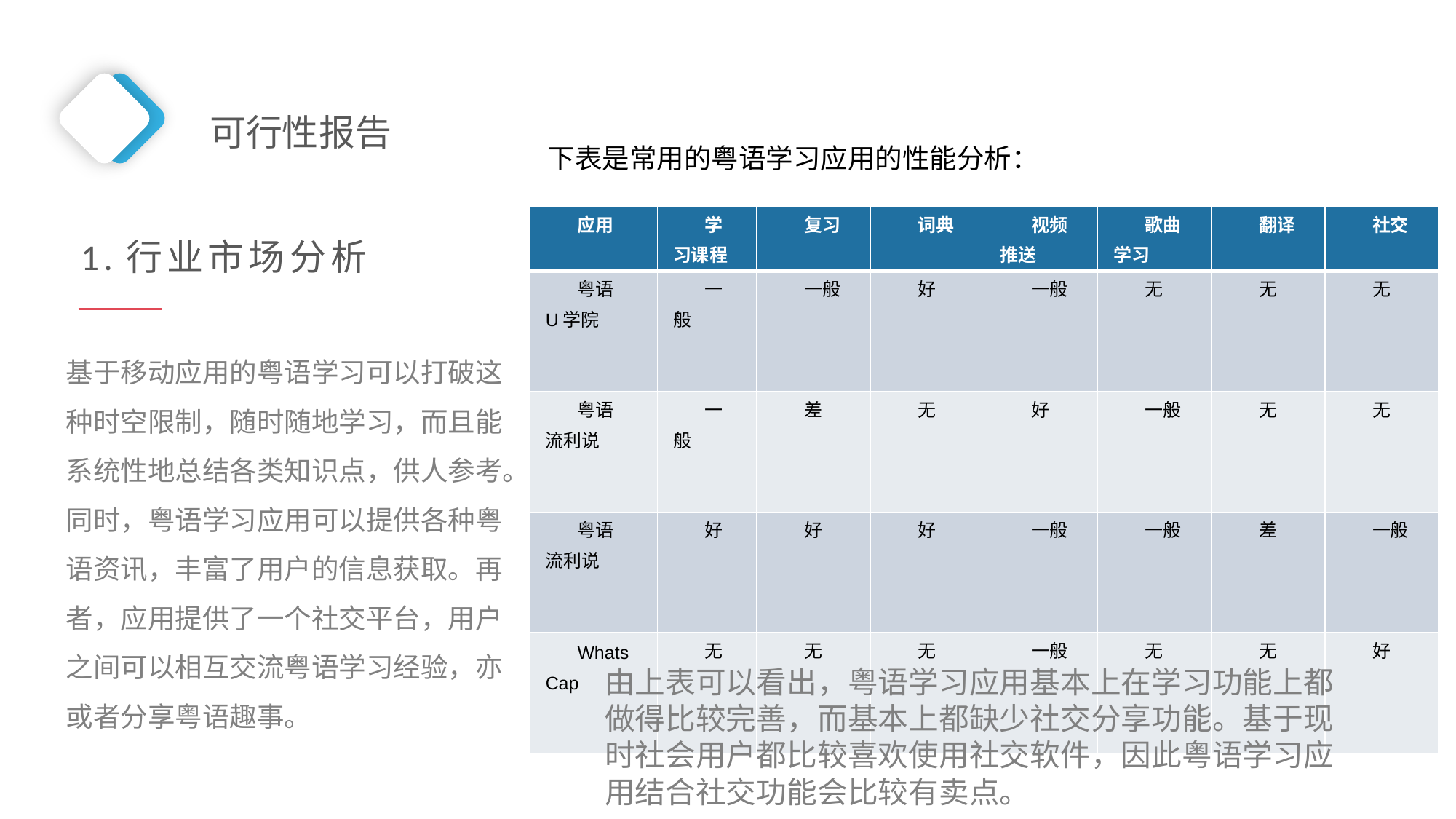

可行性报告

下表是常用的粤语学习应用的性能分析：
1.行业市场分析
| 应用 | 学习课程 | 复习 | 词典 | 视频推送 | 歌曲学习 | 翻译 | 社交 |
| --- | --- | --- | --- | --- | --- | --- | --- |
| 粤语U学院 | 一般 | 一般 | 好 | 一般 | 无 | 无 | 无 |
| 粤语流利说 | 一般 | 差 | 无 | 好 | 一般 | 无 | 无 |
| 粤语流利说 | 好 | 好 | 好 | 一般 | 一般 | 差 | 一般 |
| WhatsCap | 无 | 无 | 无 | 一般 | 无 | 无 | 好 |
基于移动应用的粤语学习可以打破这种时空限制，随时随地学习，而且能系统性地总结各类知识点，供人参考。同时，粤语学习应用可以提供各种粤语资讯，丰富了用户的信息获取。再者，应用提供了一个社交平台，用户之间可以相互交流粤语学习经验，亦或者分享粤语趣事。
由上表可以看出，粤语学习应用基本上在学习功能上都做得比较完善，而基本上都缺少社交分享功能。基于现时社会用户都比较喜欢使用社交软件，因此粤语学习应用结合社交功能会比较有卖点。